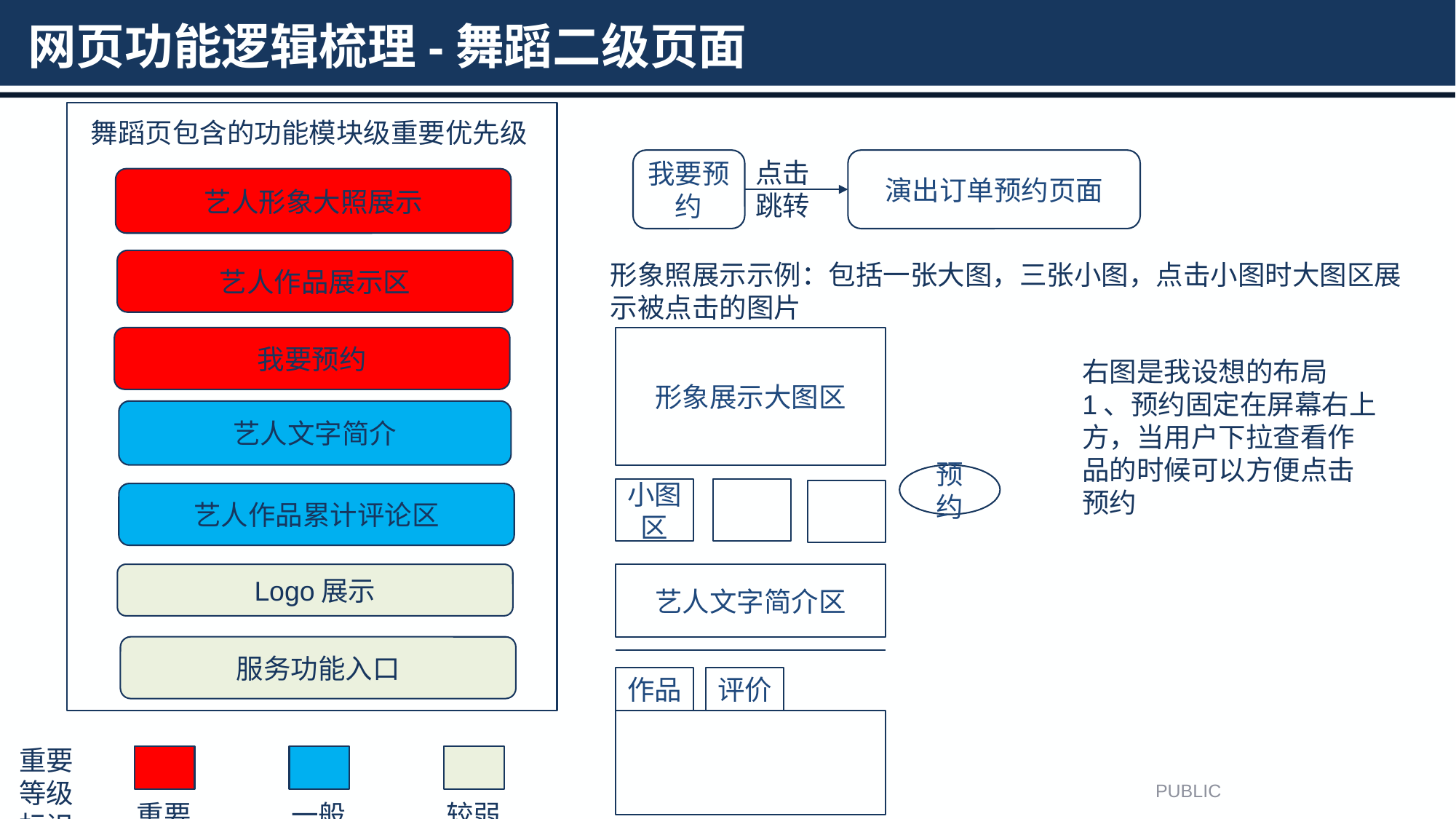

# 网页功能逻辑梳理-舞蹈二级页面

舞蹈页包含的功能模块级重要优先级
我要预约
点击跳转
演出订单预约页面
艺人形象大照展示
艺人作品展示区
形象照展示示例：包括一张大图，三张小图，点击小图时大图区展示被点击的图片
我要预约
形象展示大图区
右图是我设想的布局
1、预约固定在屏幕右上方，当用户下拉查看作品的时候可以方便点击预约
艺人文字简介
预约
小图区

艺人作品累计评论区
Logo展示
艺人文字简介区
服务功能入口
作品
评价

重要等级标识

PUBLIC
重要
一般
较弱